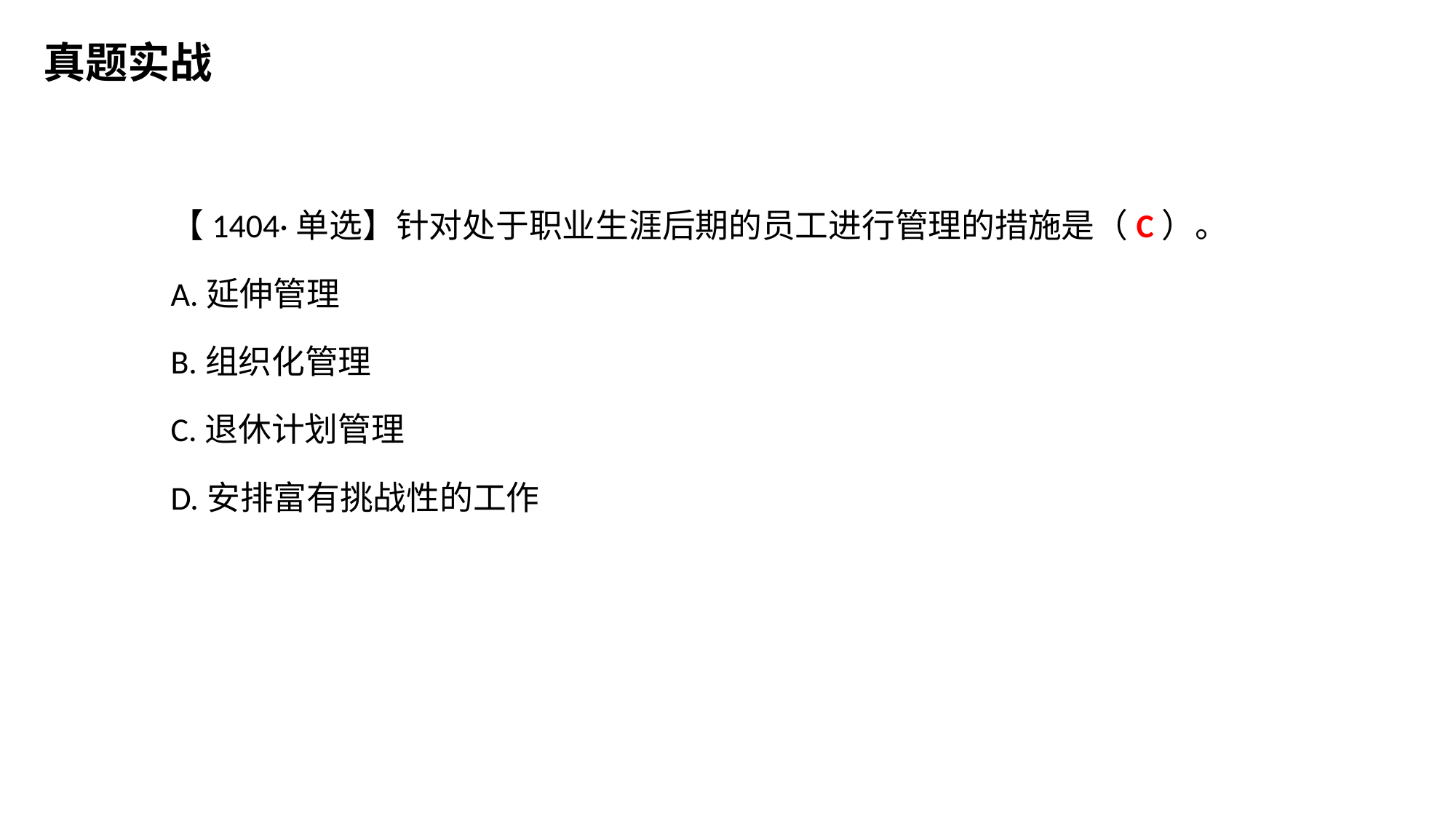

真题实战
【1404·单选】针对处于职业生涯后期的员工进行管理的措施是（C）。
A.延伸管理
B.组织化管理
C.退休计划管理
D.安排富有挑战性的工作